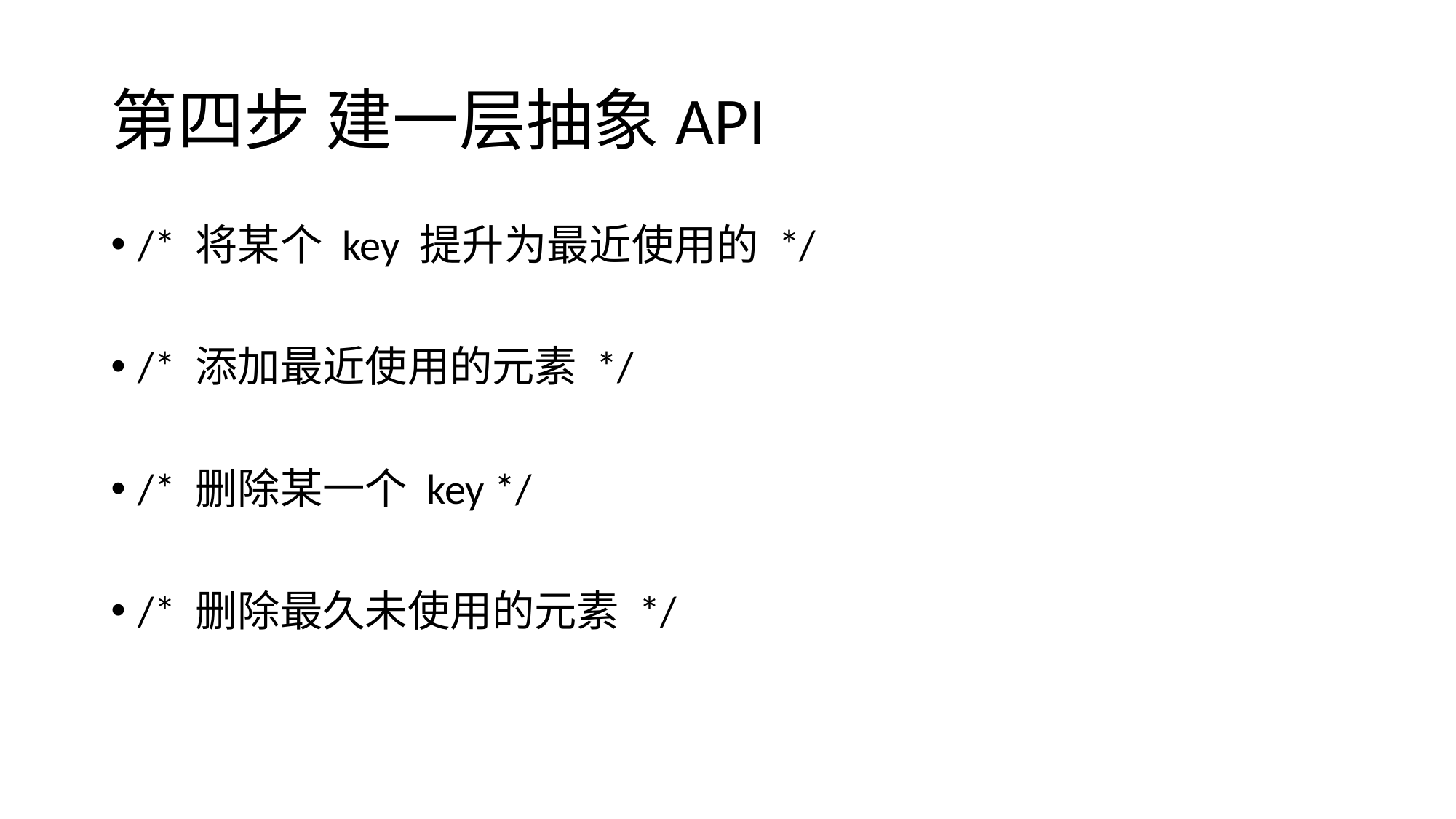

# 第四步 建一层抽象API
/* 将某个 key 提升为最近使用的 */

/* 添加最近使用的元素 */

/* 删除某一个 key */

/* 删除最久未使用的元素 */